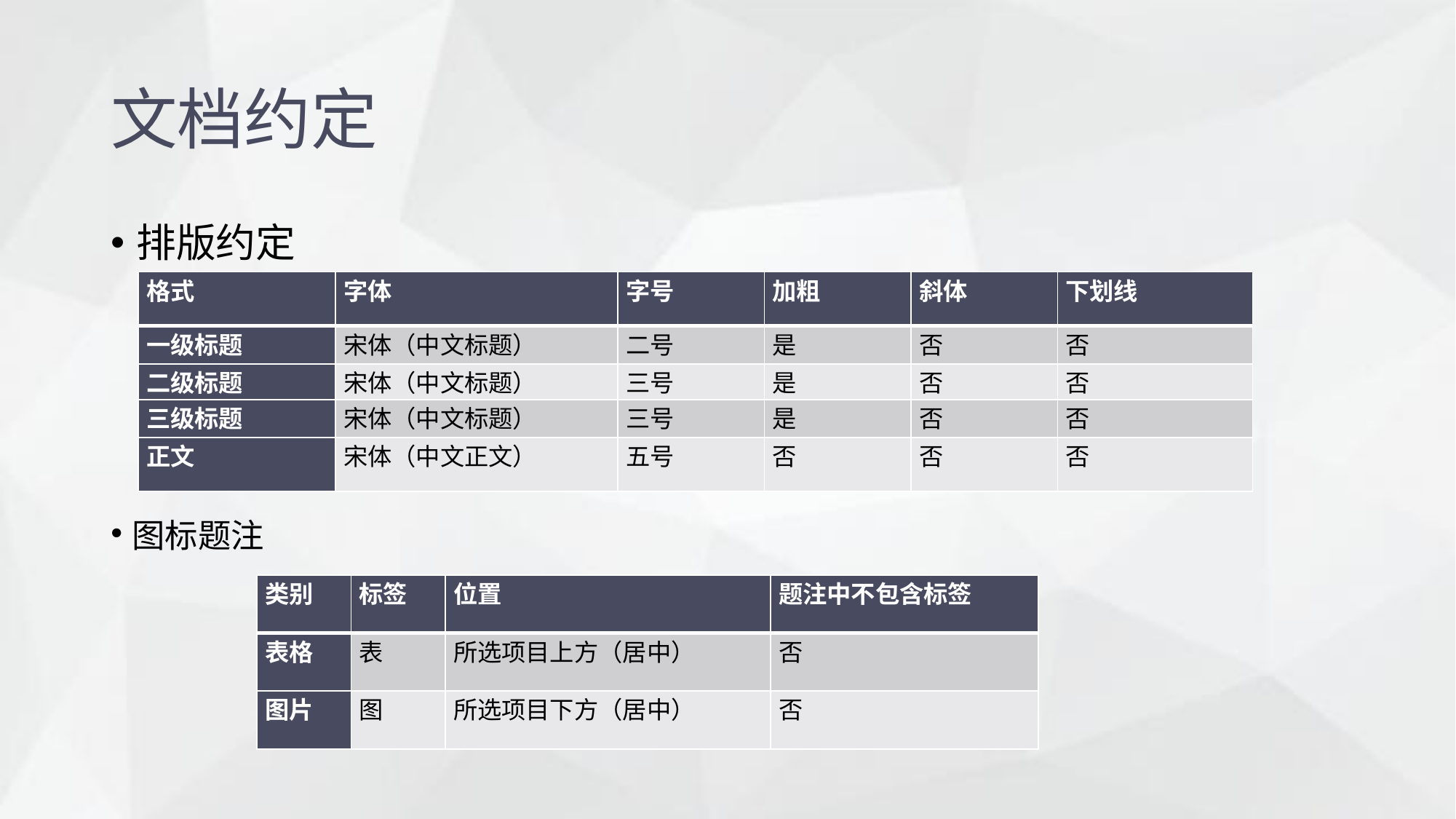

文档约定
排版约定
| 格式 | 字体 | 字号 | 加粗 | 斜体 | 下划线 |
| --- | --- | --- | --- | --- | --- |
| 一级标题 | 宋体（中文标题） | 二号 | 是 | 否 | 否 |
| 二级标题 | 宋体（中文标题） | 三号 | 是 | 否 | 否 |
| 三级标题 | 宋体（中文标题） | 三号 | 是 | 否 | 否 |
| 正文 | 宋体（中文正文） | 五号 | 否 | 否 | 否 |
图标题注
| 类别 | 标签 | 位置 | 题注中不包含标签 |
| --- | --- | --- | --- |
| 表格 | 表 | 所选项目上方（居中） | 否 |
| 图片 | 图 | 所选项目下方（居中） | 否 |